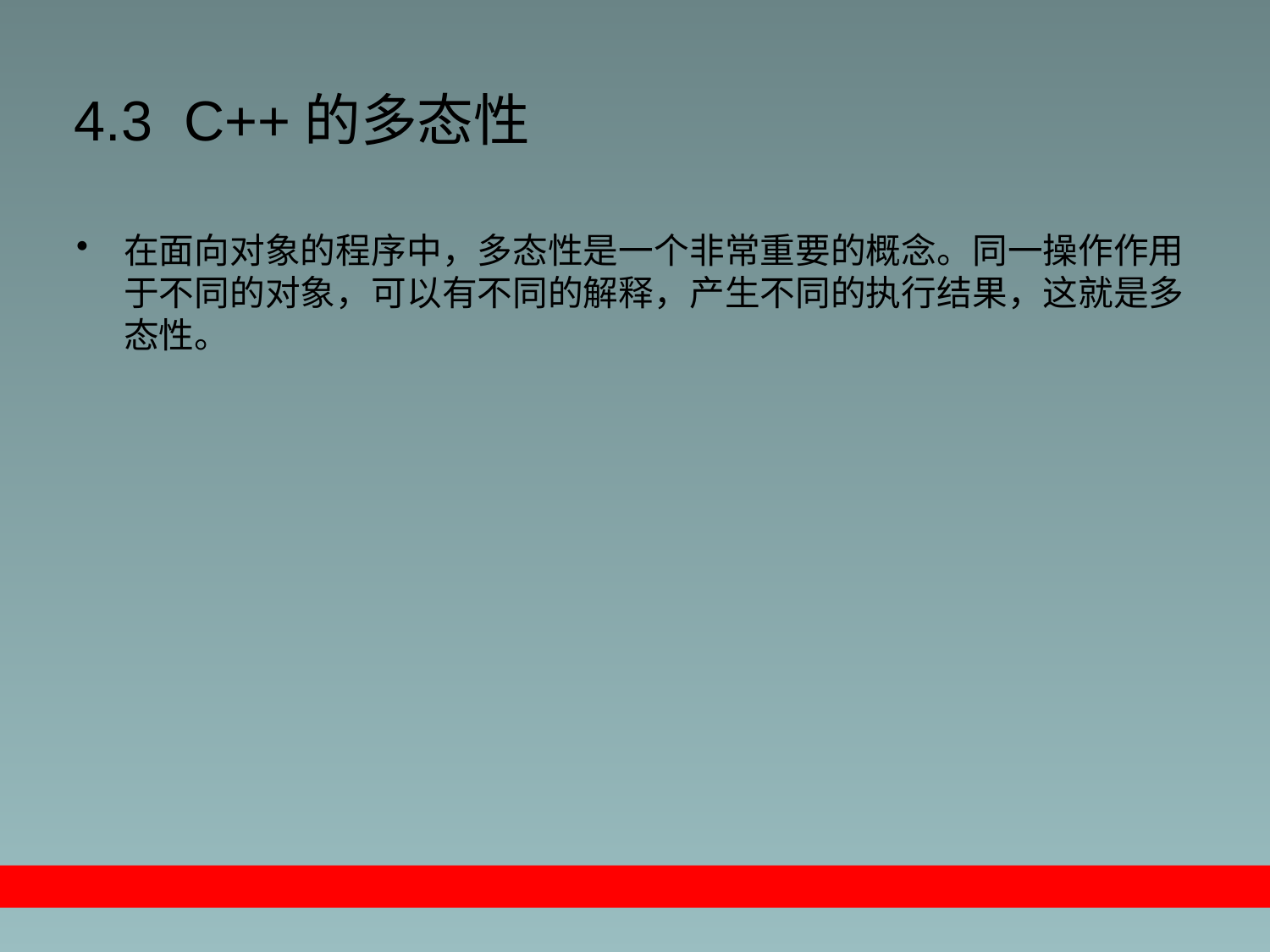

# 4.3  C++的多态性
在面向对象的程序中，多态性是一个非常重要的概念。同一操作作用于不同的对象，可以有不同的解释，产生不同的执行结果，这就是多态性。